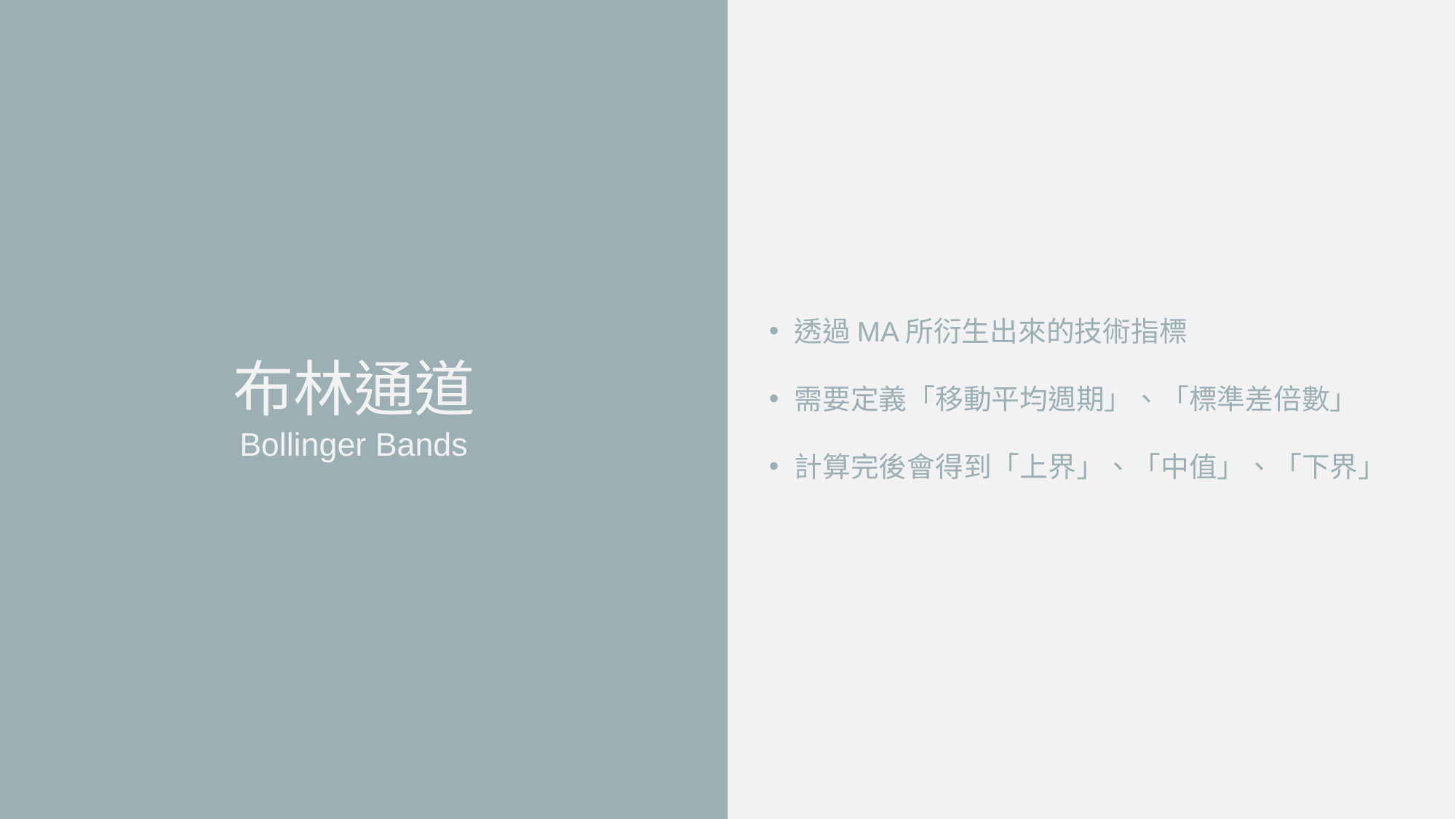

透過MA所衍生出來的技術指標

需要定義「移動平均週期」、「標準差倍數」

計算完後會得到「上界」、「中值」、「下界」
布林通道
Bollinger Bands